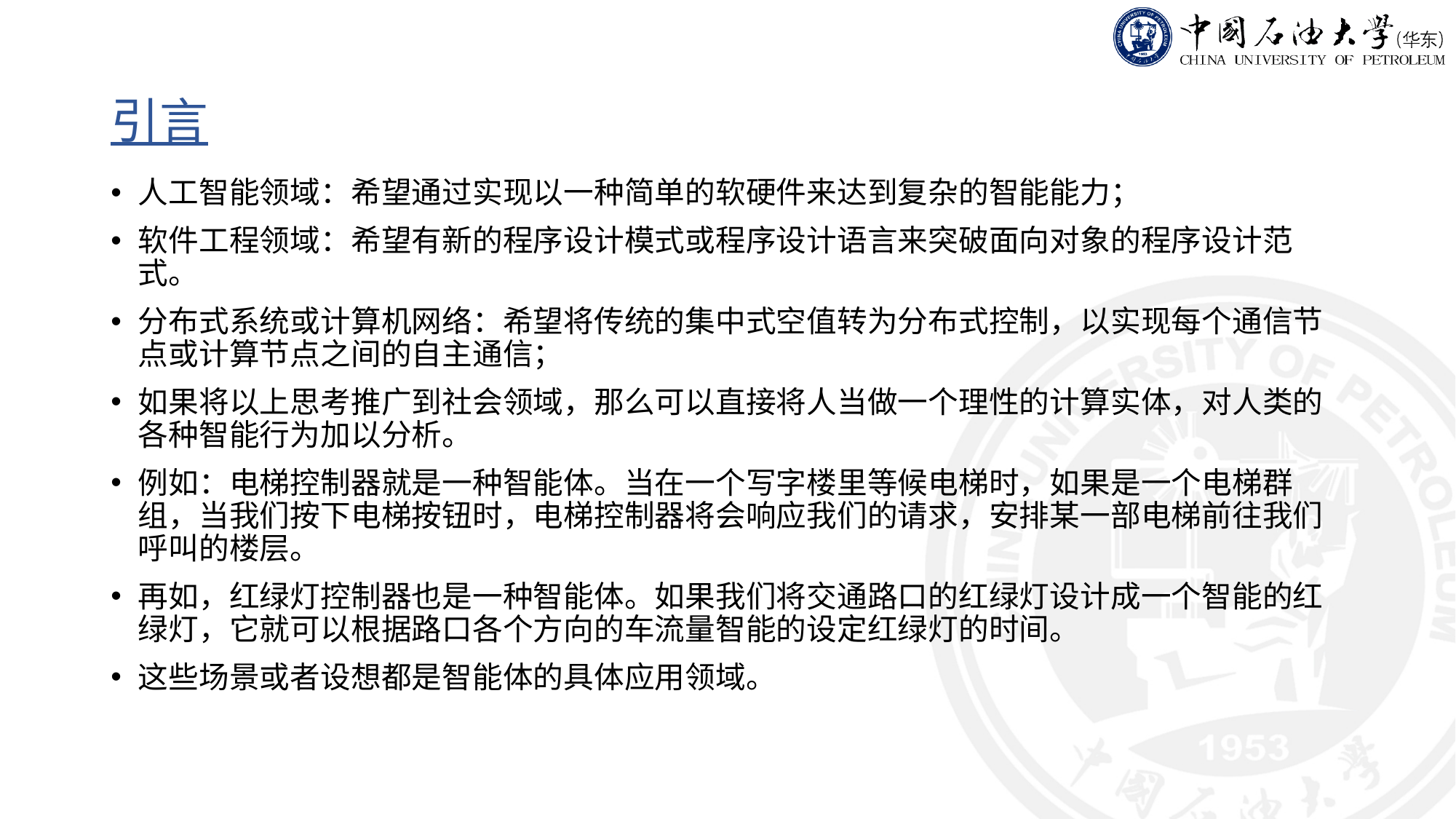

# 引言
人工智能领域：希望通过实现以一种简单的软硬件来达到复杂的智能能力；
软件工程领域：希望有新的程序设计模式或程序设计语言来突破面向对象的程序设计范式。
分布式系统或计算机网络：希望将传统的集中式空值转为分布式控制，以实现每个通信节点或计算节点之间的自主通信；
如果将以上思考推广到社会领域，那么可以直接将人当做一个理性的计算实体，对人类的各种智能行为加以分析。
例如：电梯控制器就是一种智能体。当在一个写字楼里等候电梯时，如果是一个电梯群组，当我们按下电梯按钮时，电梯控制器将会响应我们的请求，安排某一部电梯前往我们呼叫的楼层。
再如，红绿灯控制器也是一种智能体。如果我们将交通路口的红绿灯设计成一个智能的红绿灯，它就可以根据路口各个方向的车流量智能的设定红绿灯的时间。
这些场景或者设想都是智能体的具体应用领域。